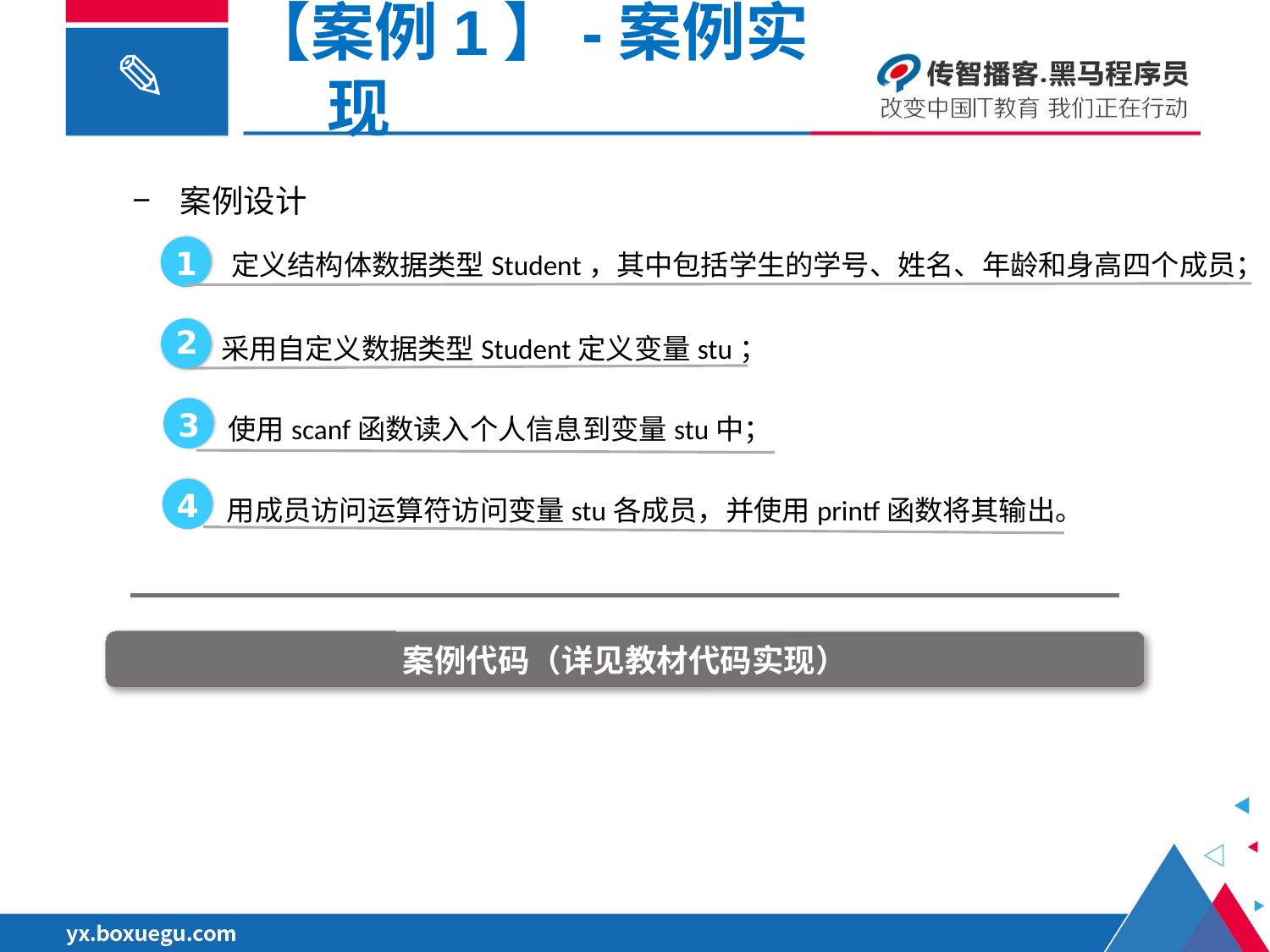

【案例1】-案例实现
案例设计
定义结构体数据类型Student，其中包括学生的学号、姓名、年龄和身高四个成员；

1
采用自定义数据类型Student定义变量stu；
2

使用scanf函数读入个人信息到变量stu中；

3
用成员访问运算符访问变量stu各成员，并使用printf函数将其输出。

4
案例代码（详见教材代码实现）